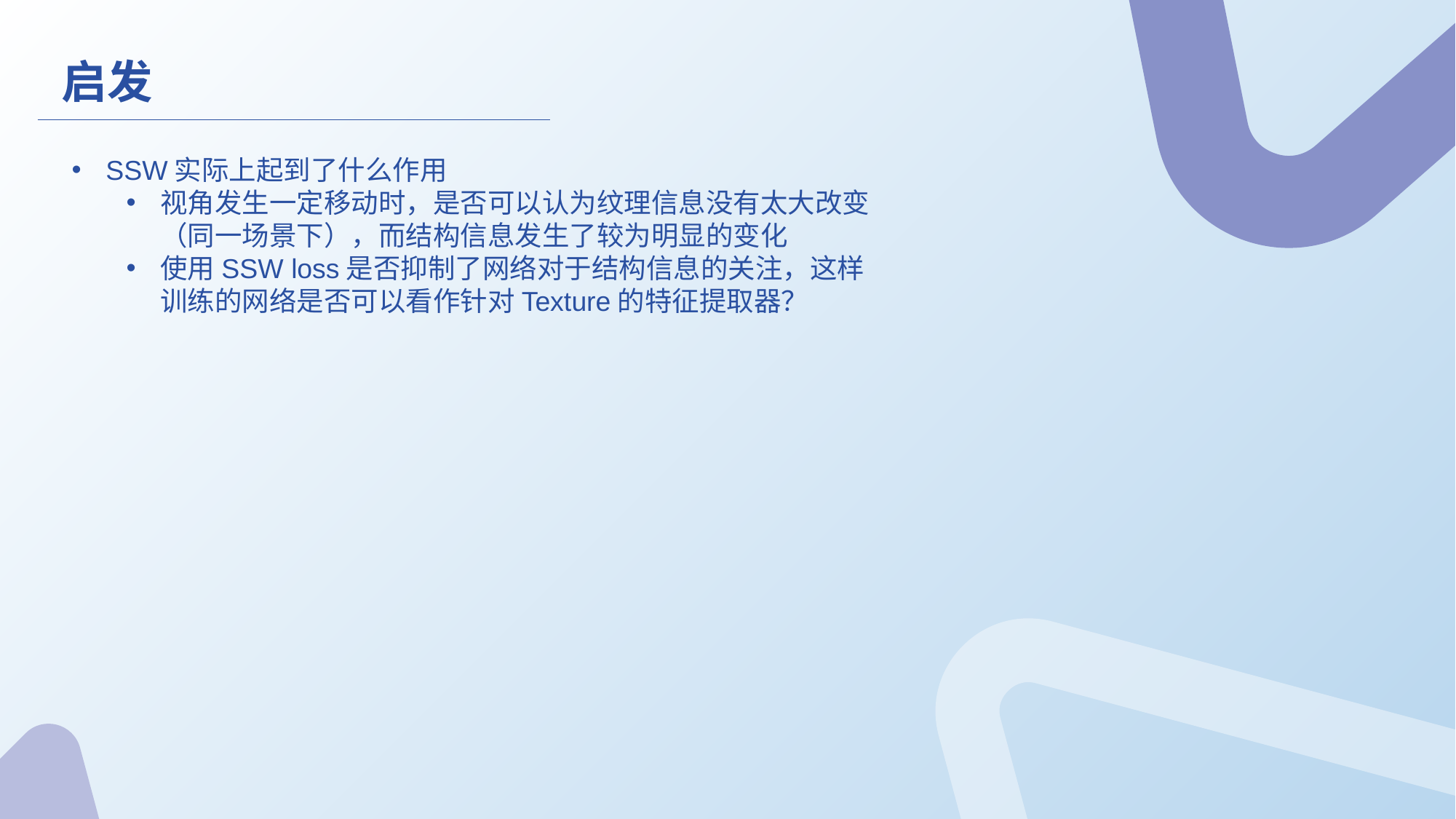

启发
SSW实际上起到了什么作用
视角发生一定移动时，是否可以认为纹理信息没有太大改变（同一场景下），而结构信息发生了较为明显的变化
使用SSW loss是否抑制了网络对于结构信息的关注，这样训练的网络是否可以看作针对Texture的特征提取器？